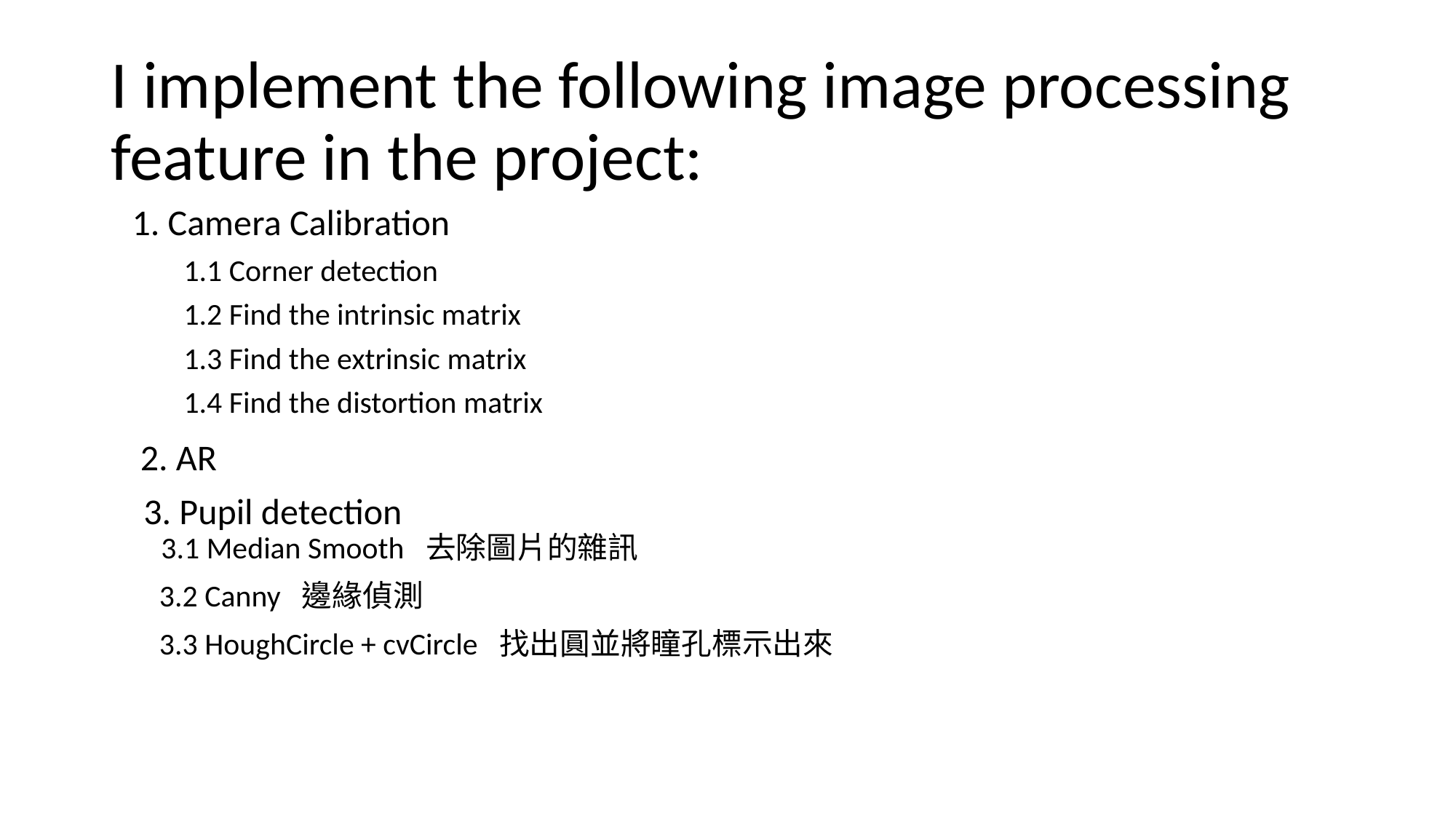

# I implement the following image processing feature in the project:
1. Camera Calibration
1.1 Corner detection
1.2 Find the intrinsic matrix
1.3 Find the extrinsic matrix
1.4 Find the distortion matrix
 2. AR
    3. Pupil detection
      3.1 Median Smooth  去除圖片的雜訊
       3.2 Canny  邊緣偵測
       3.3 HoughCircle + cvCircle  找出圓並將瞳孔標示出來